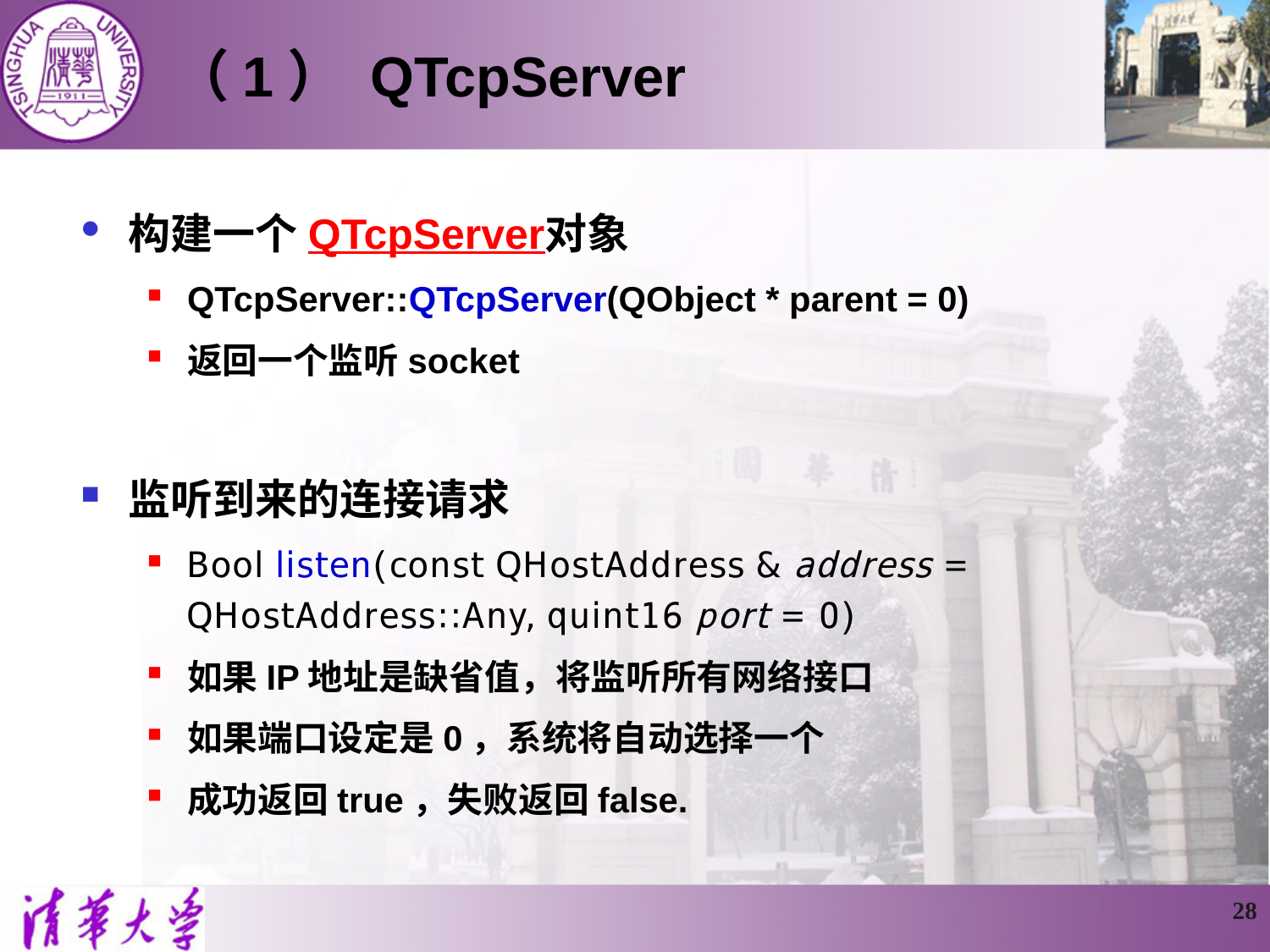

# （1） QTcpServer
构建一个QTcpServer对象
QTcpServer::QTcpServer(QObject * parent = 0)
返回一个监听socket

监听到来的连接请求
Bool listen(const QHostAddress & address = QHostAddress::Any, quint16 port = 0)
如果IP地址是缺省值，将监听所有网络接口
如果端口设定是0，系统将自动选择一个
成功返回true，失败返回false.

28